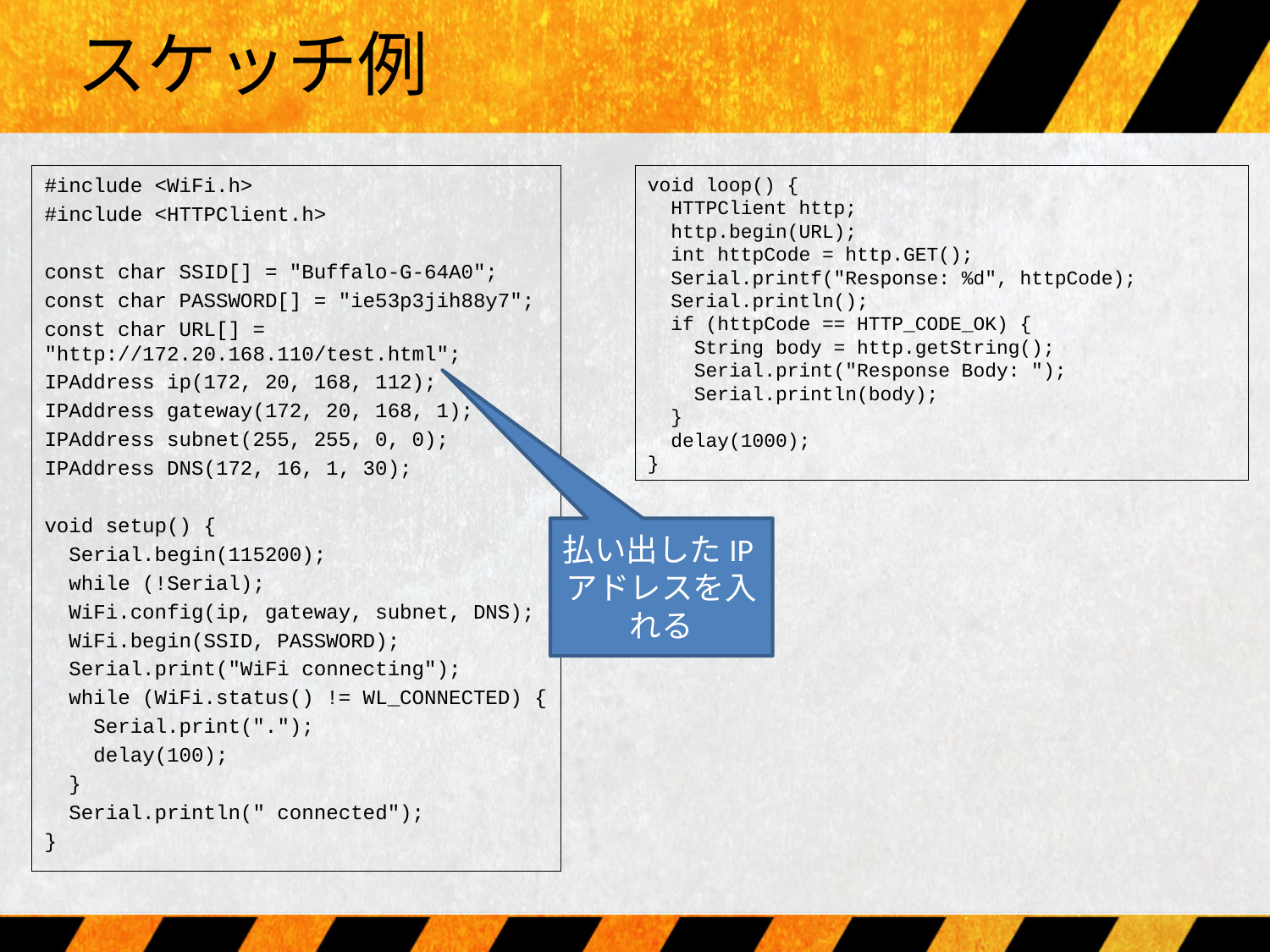

# スケッチ例
#include <WiFi.h>
#include <HTTPClient.h>

const char SSID[] = "Buffalo-G-64A0";
const char PASSWORD[] = "ie53p3jih88y7";
const char URL[] = "http://172.20.168.110/test.html";
IPAddress ip(172, 20, 168, 112);
IPAddress gateway(172, 20, 168, 1);
IPAddress subnet(255, 255, 0, 0);
IPAddress DNS(172, 16, 1, 30);

void setup() {
  Serial.begin(115200);
  while (!Serial);
  WiFi.config(ip, gateway, subnet, DNS);
  WiFi.begin(SSID, PASSWORD);
  Serial.print("WiFi connecting");
  while (WiFi.status() != WL_CONNECTED) {
    Serial.print(".");
    delay(100);
  }
  Serial.println(" connected");
}
void loop() {
  HTTPClient http;
  http.begin(URL);
  int httpCode = http.GET();
  Serial.printf("Response: %d", httpCode);
  Serial.println();
  if (httpCode == HTTP_CODE_OK) {
    String body = http.getString();
    Serial.print("Response Body: ");
    Serial.println(body);
  }
  delay(1000);
}
払い出したIPアドレスを入れる